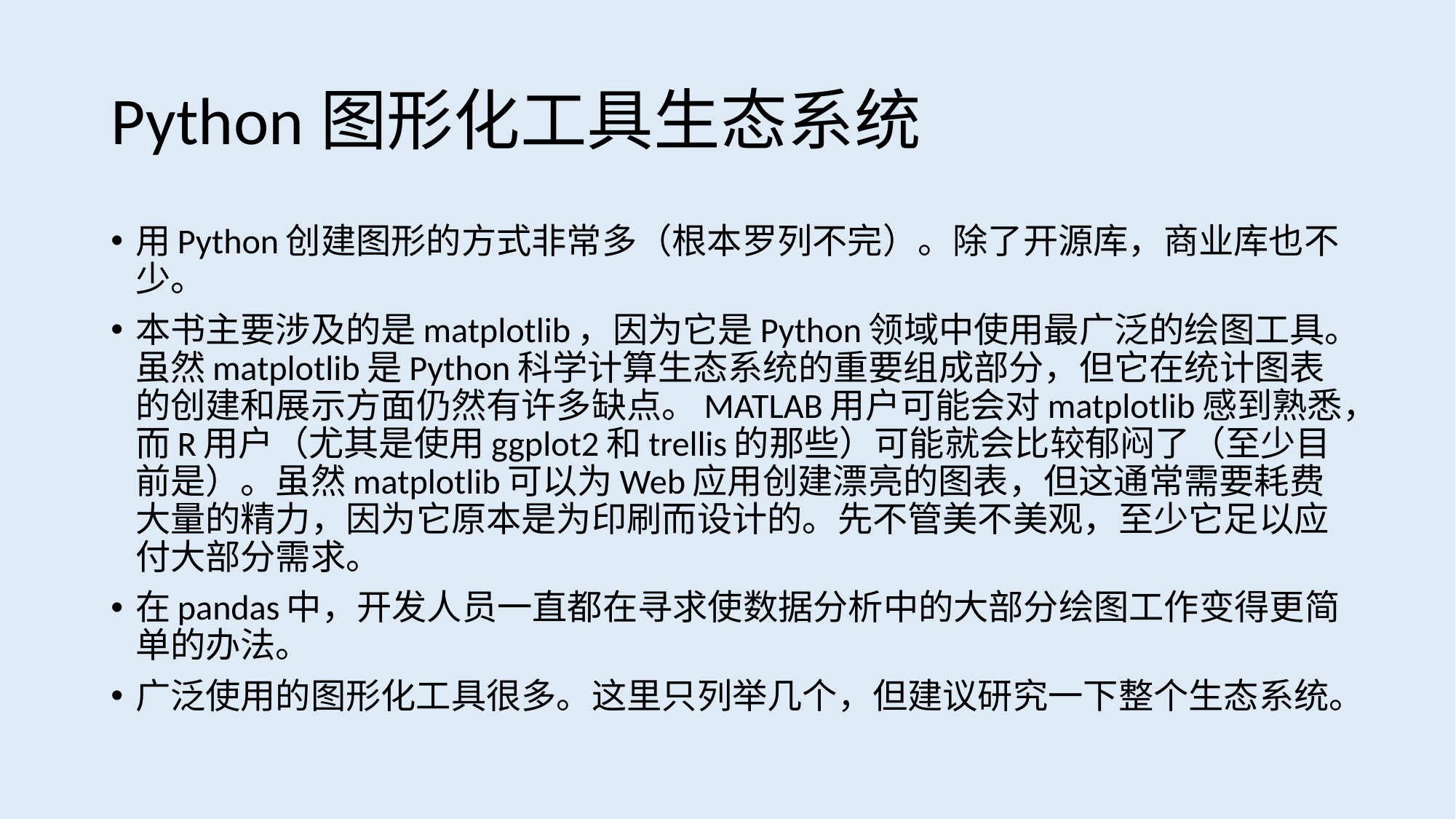

# Python图形化工具生态系统
用Python创建图形的方式非常多（根本罗列不完）。除了开源库，商业库也不少。
本书主要涉及的是matplotlib，因为它是Python领域中使用最广泛的绘图工具。虽然matplotlib是Python科学计算生态系统的重要组成部分，但它在统计图表的创建和展示方面仍然有许多缺点。MATLAB用户可能会对matplotlib感到熟悉，而R用户（尤其是使用ggplot2和trellis的那些）可能就会比较郁闷了（至少目前是）。虽然matplotlib可以为Web应用创建漂亮的图表，但这通常需要耗费大量的精力，因为它原本是为印刷而设计的。先不管美不美观，至少它足以应付大部分需求。
在pandas中，开发人员一直都在寻求使数据分析中的大部分绘图工作变得更简单的办法。
广泛使用的图形化工具很多。这里只列举几个，但建议研究一下整个生态系统。